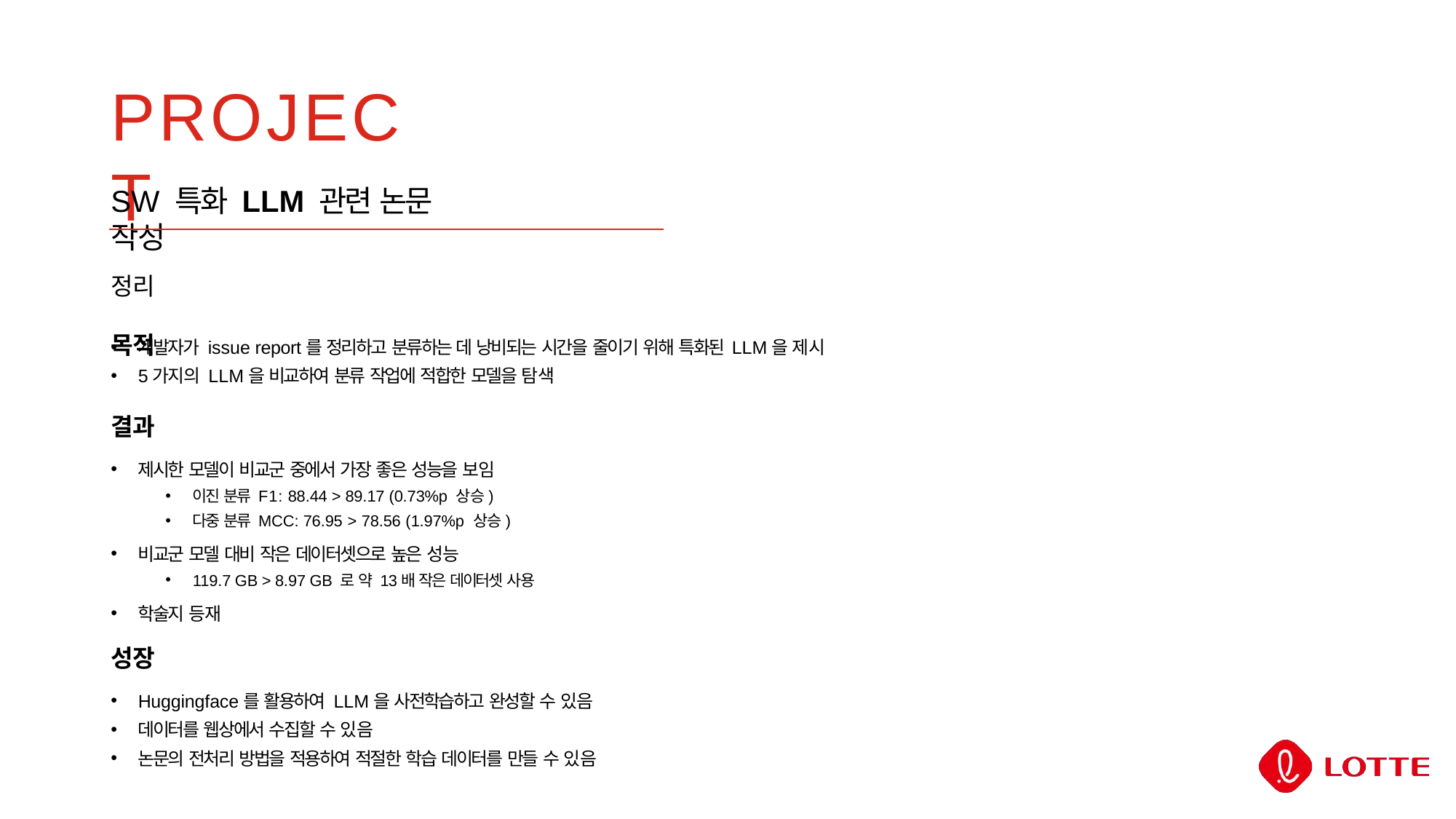

# PROJECT
SW 특화 LLM 관련 논문 작성
정리
목적

개발자가 issue report를 정리하고 분류하는 데 낭비되는 시간을 줄이기 위해 특화된 LLM을 제시
5가지의 LLM을 비교하여 분류 작업에 적합한 모델을 탐색
결과
제시한 모델이 비교군 중에서 가장 좋은 성능을 보임
이진 분류 F1: 88.44 > 89.17 (0.73%p 상승)
다중 분류 MCC: 76.95 > 78.56 (1.97%p 상승)
비교군 모델 대비 작은 데이터셋으로 높은 성능
119.7 GB > 8.97 GB 로 약 13배 작은 데이터셋 사용
학술지 등재
성장
Huggingface를 활용하여 LLM을 사전학습하고 완성할 수 있음
데이터를 웹상에서 수집할 수 있음
논문의 전처리 방법을 적용하여 적절한 학습 데이터를 만들 수 있음